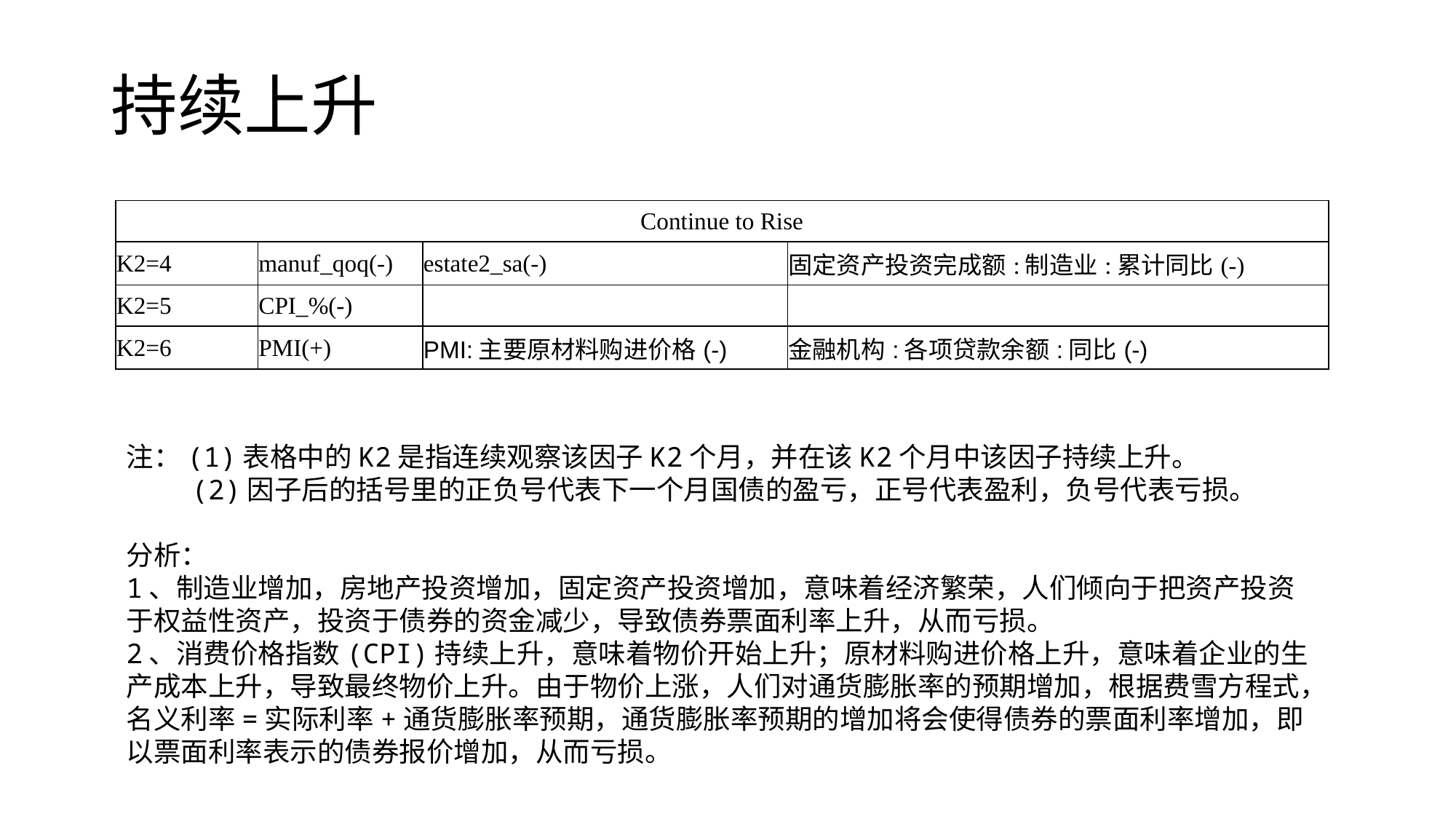

# 持续上升
| Continue to Rise |  |  |  |
| --- | --- | --- | --- |
| K2=4 | manuf\_qoq(-) | estate2\_sa(-) | 固定资产投资完成额:制造业:累计同比(-) |
| K2=5 | CPI\_%(-) |  |  |
| K2=6 | PMI(+) | PMI:主要原材料购进价格(-) | 金融机构:各项贷款余额:同比(-) |
注：(1)表格中的K2是指连续观察该因子K2个月，并在该K2个月中该因子持续上升。
    (2)因子后的括号里的正负号代表下一个月国债的盈亏，正号代表盈利，负号代表亏损。

分析：
1、制造业增加，房地产投资增加，固定资产投资增加，意味着经济繁荣，人们倾向于把资产投资于权益性资产，投资于债券的资金减少，导致债券票面利率上升，从而亏损。
2、消费价格指数(CPI)持续上升，意味着物价开始上升；原材料购进价格上升，意味着企业的生产成本上升，导致最终物价上升。由于物价上涨，人们对通货膨胀率的预期增加，根据费雪方程式，名义利率=实际利率+通货膨胀率预期，通货膨胀率预期的增加将会使得债券的票面利率增加，即以票面利率表示的债券报价增加，从而亏损。